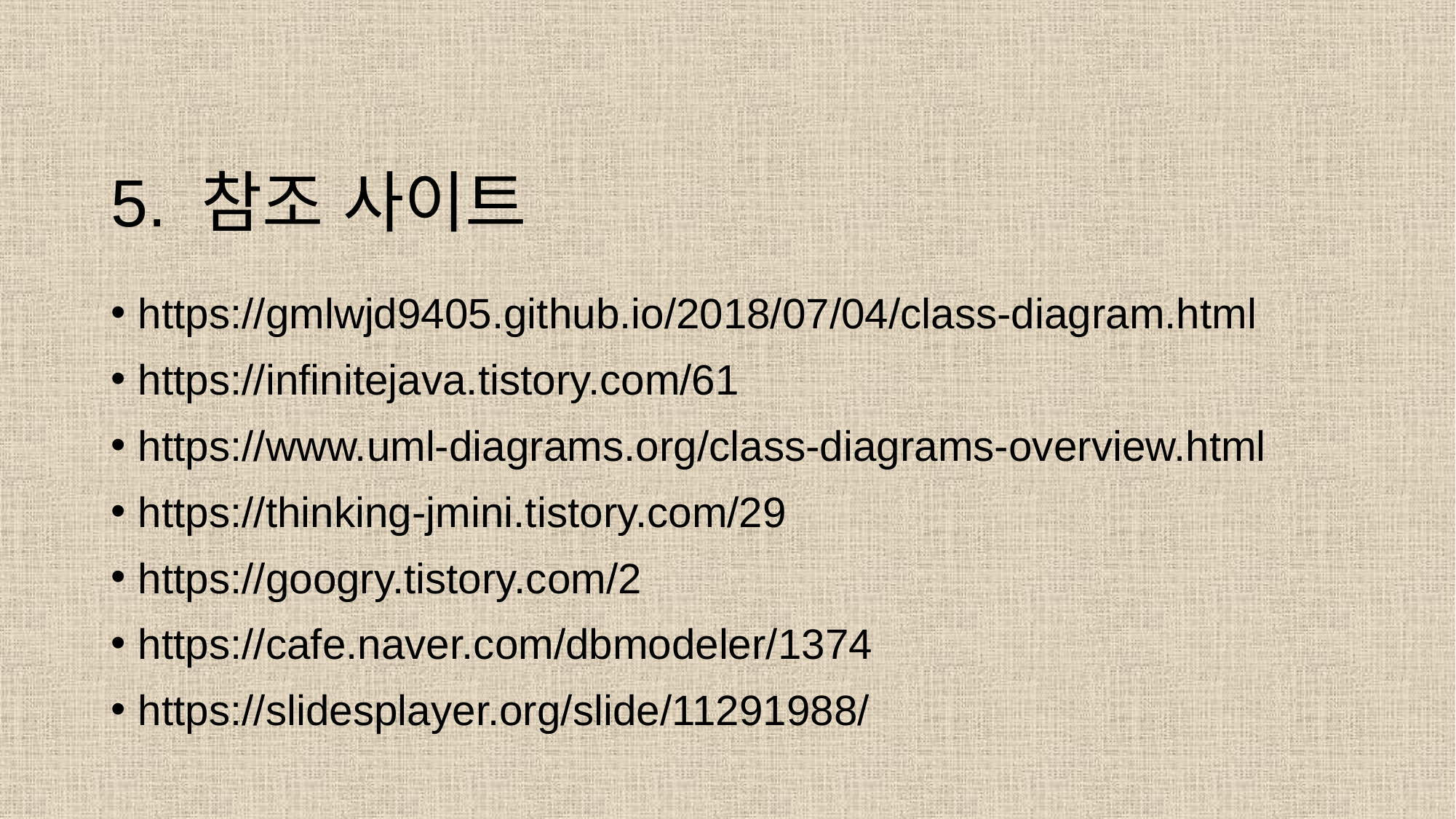

# 5. 참조 사이트
https://gmlwjd9405.github.io/2018/07/04/class-diagram.html
https://infinitejava.tistory.com/61
https://www.uml-diagrams.org/class-diagrams-overview.html
https://thinking-jmini.tistory.com/29
https://googry.tistory.com/2
https://cafe.naver.com/dbmodeler/1374
https://slidesplayer.org/slide/11291988/